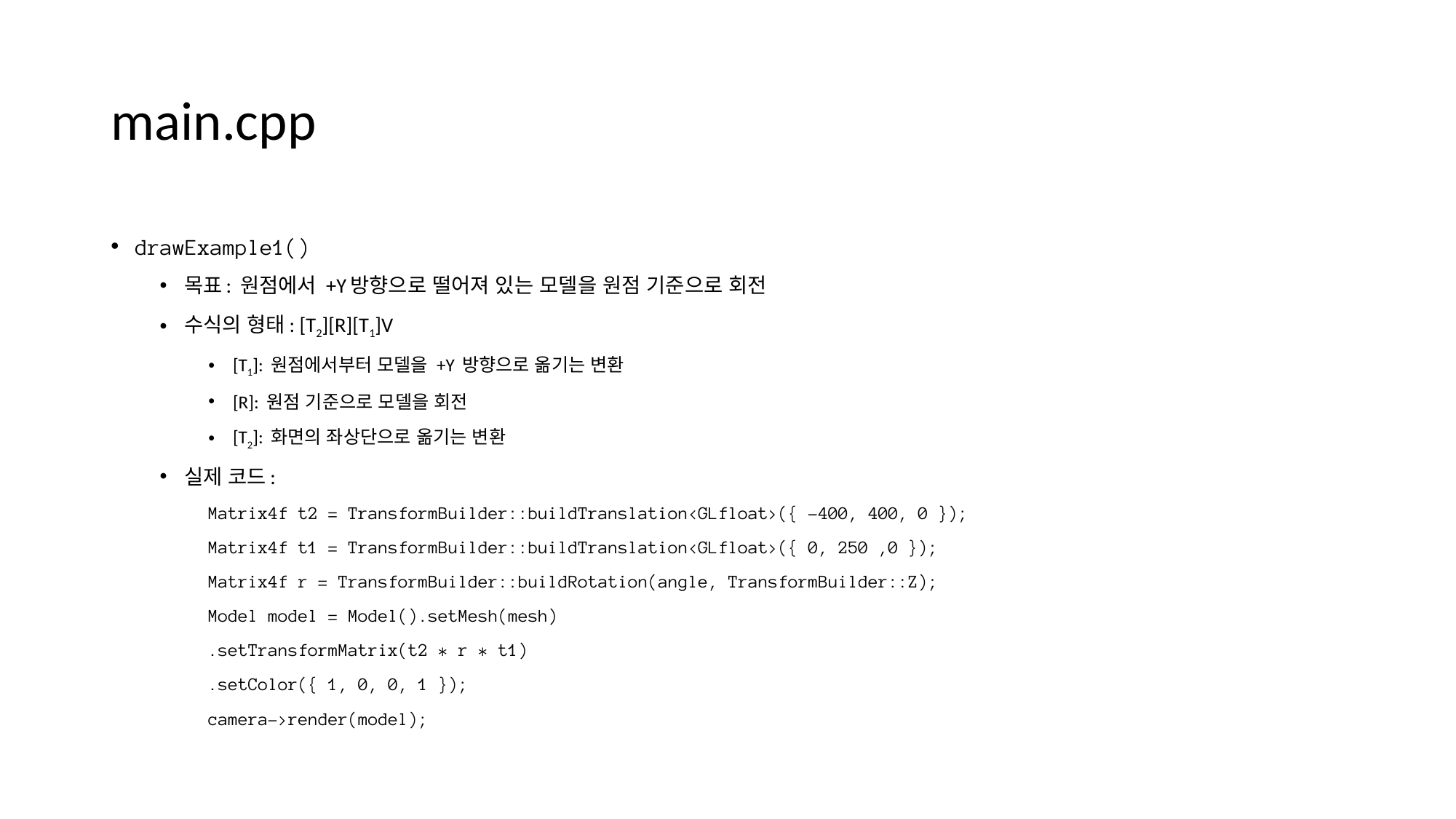

# main.cpp
drawExample1()
목표: 원점에서 +Y방향으로 떨어져 있는 모델을 원점 기준으로 회전
수식의 형태: [T2][R][T1]V
[T1]: 원점에서부터 모델을 +Y 방향으로 옮기는 변환
[R]: 원점 기준으로 모델을 회전
[T2]: 화면의 좌상단으로 옮기는 변환
실제 코드:
Matrix4f t2 = TransformBuilder::buildTranslation<GLfloat>({ -400, 400, 0 });
Matrix4f t1 = TransformBuilder::buildTranslation<GLfloat>({ 0, 250 ,0 });
Matrix4f r = TransformBuilder::buildRotation(angle, TransformBuilder::Z);
Model model = Model().setMesh(mesh)
	.setTransformMatrix(t2 * r * t1)
	.setColor({ 1, 0, 0, 1 });
camera->render(model);